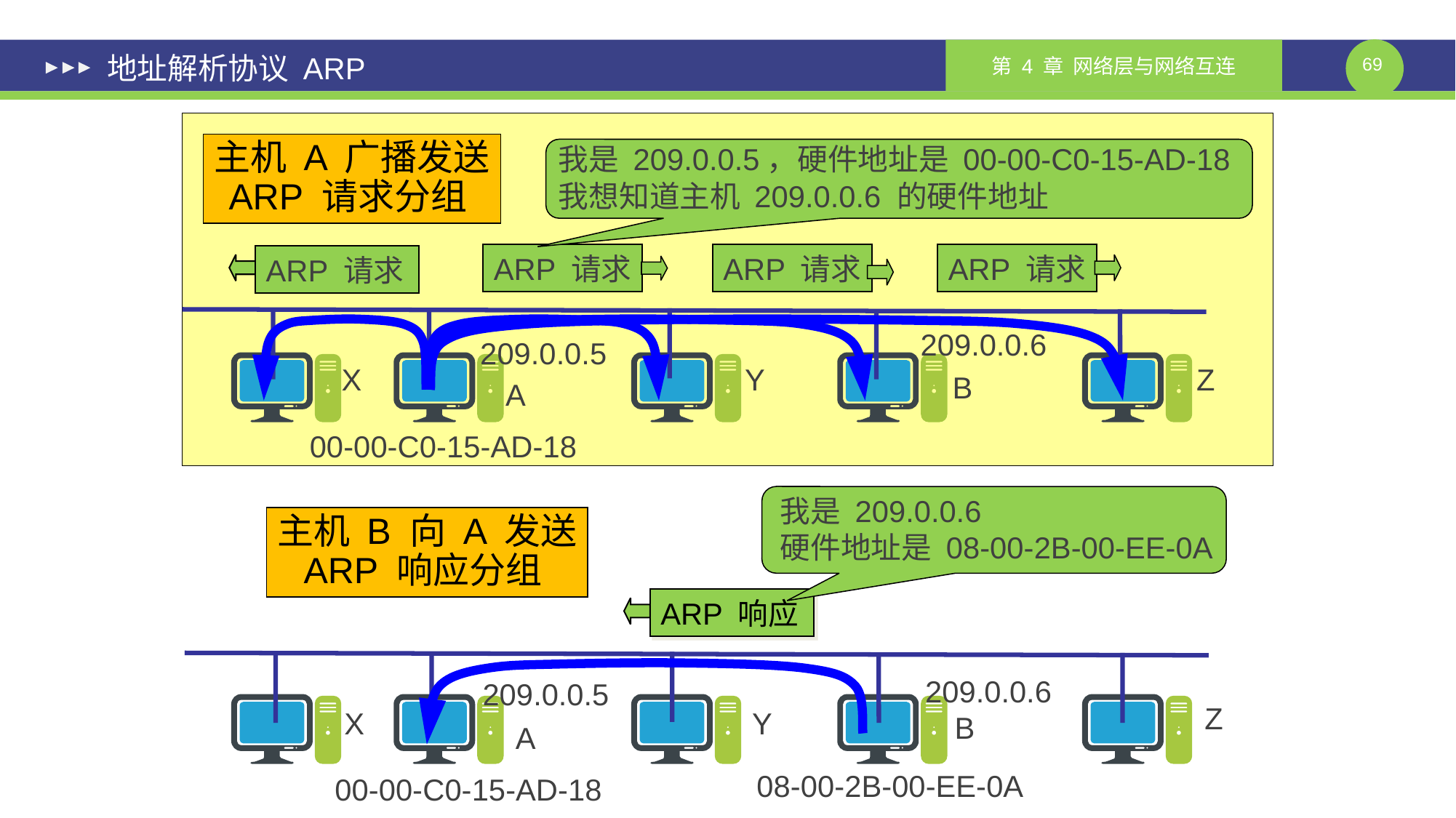

# 地址解析协议 ARP

主机 A 广播发送
ARP 请求分组
我是 209.0.0.5，硬件地址是 00-00-C0-15-AD-18
我想知道主机 209.0.0.6 的硬件地址

ARP 请求
ARP 请求
ARP 请求
ARP 请求

209.0.0.6
209.0.0.5

X
Y
Z
B
A
00-00-C0-15-AD-18

我是 209.0.0.6
硬件地址是 08-00-2B-00-EE-0A
主机 B 向 A 发送
ARP 响应分组
ARP 响应

209.0.0.6
209.0.0.5

Z

X
Y
B
A
08-00-2B-00-EE-0A
00-00-C0-15-AD-18
课件制作人：谢钧  谢希仁